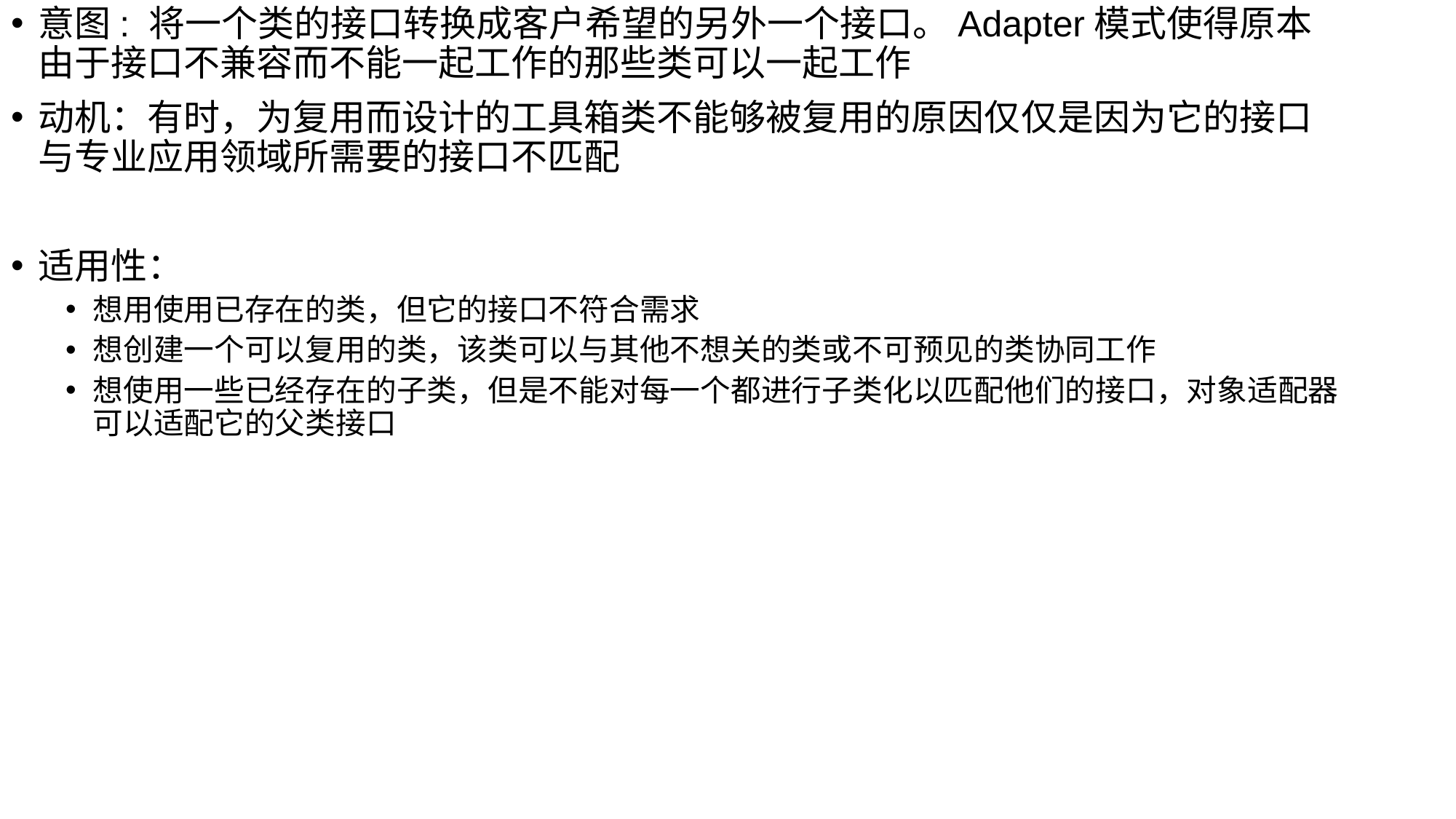

意图: 将一个类的接口转换成客户希望的另外一个接口。Adapter模式使得原本由于接口不兼容而不能一起工作的那些类可以一起工作
动机：有时，为复用而设计的工具箱类不能够被复用的原因仅仅是因为它的接口与专业应用领域所需要的接口不匹配

适用性：
想用使用已存在的类，但它的接口不符合需求
想创建一个可以复用的类，该类可以与其他不想关的类或不可预见的类协同工作
想使用一些已经存在的子类，但是不能对每一个都进行子类化以匹配他们的接口，对象适配器可以适配它的父类接口